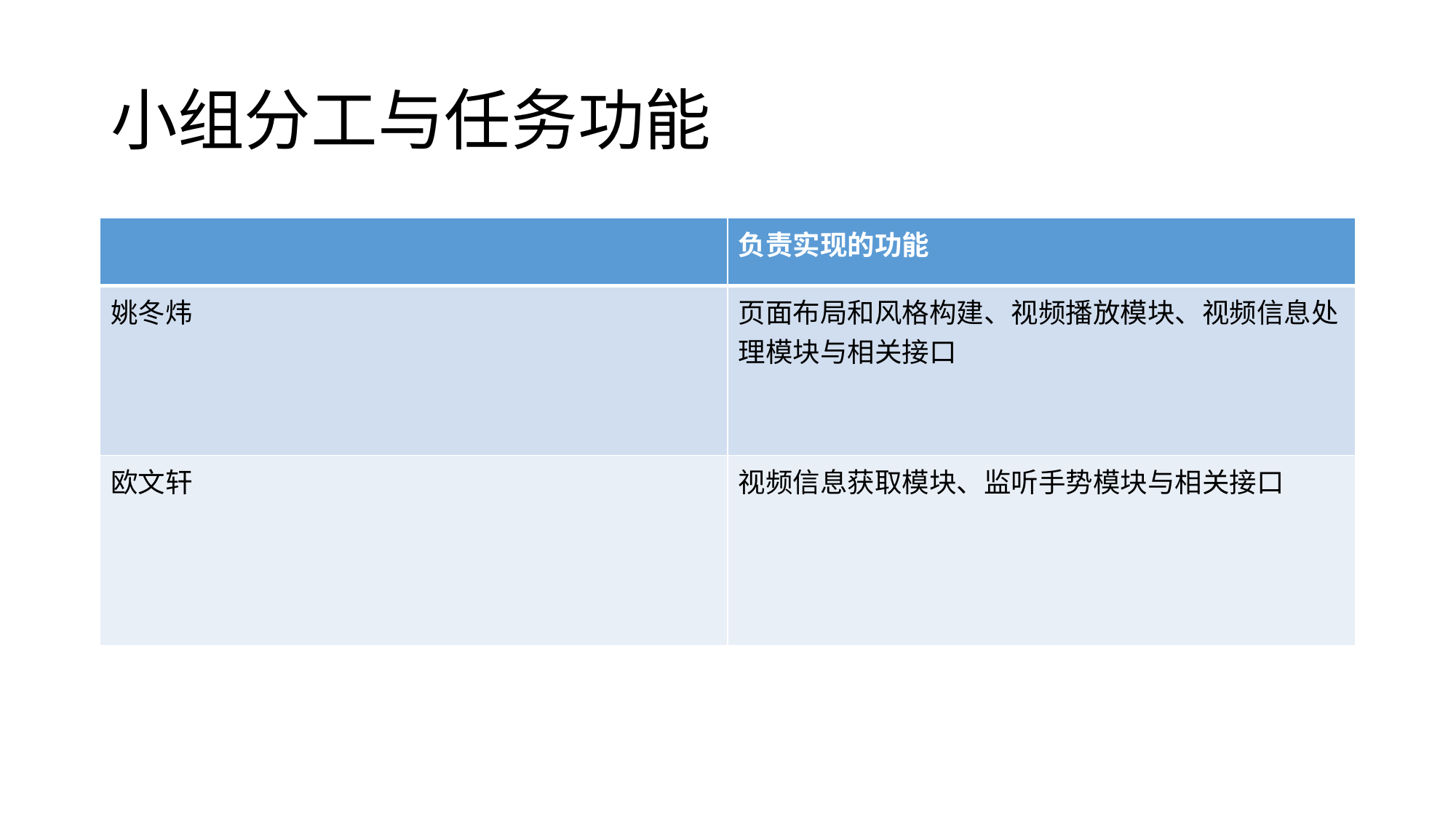

# 小组分工与任务功能
|  | 负责实现的功能 |
| --- | --- |
| 姚冬炜 | 页面布局和风格构建、视频播放模块、视频信息处理模块与相关接口 |
| 欧文轩 | 视频信息获取模块、监听手势模块与相关接口 |